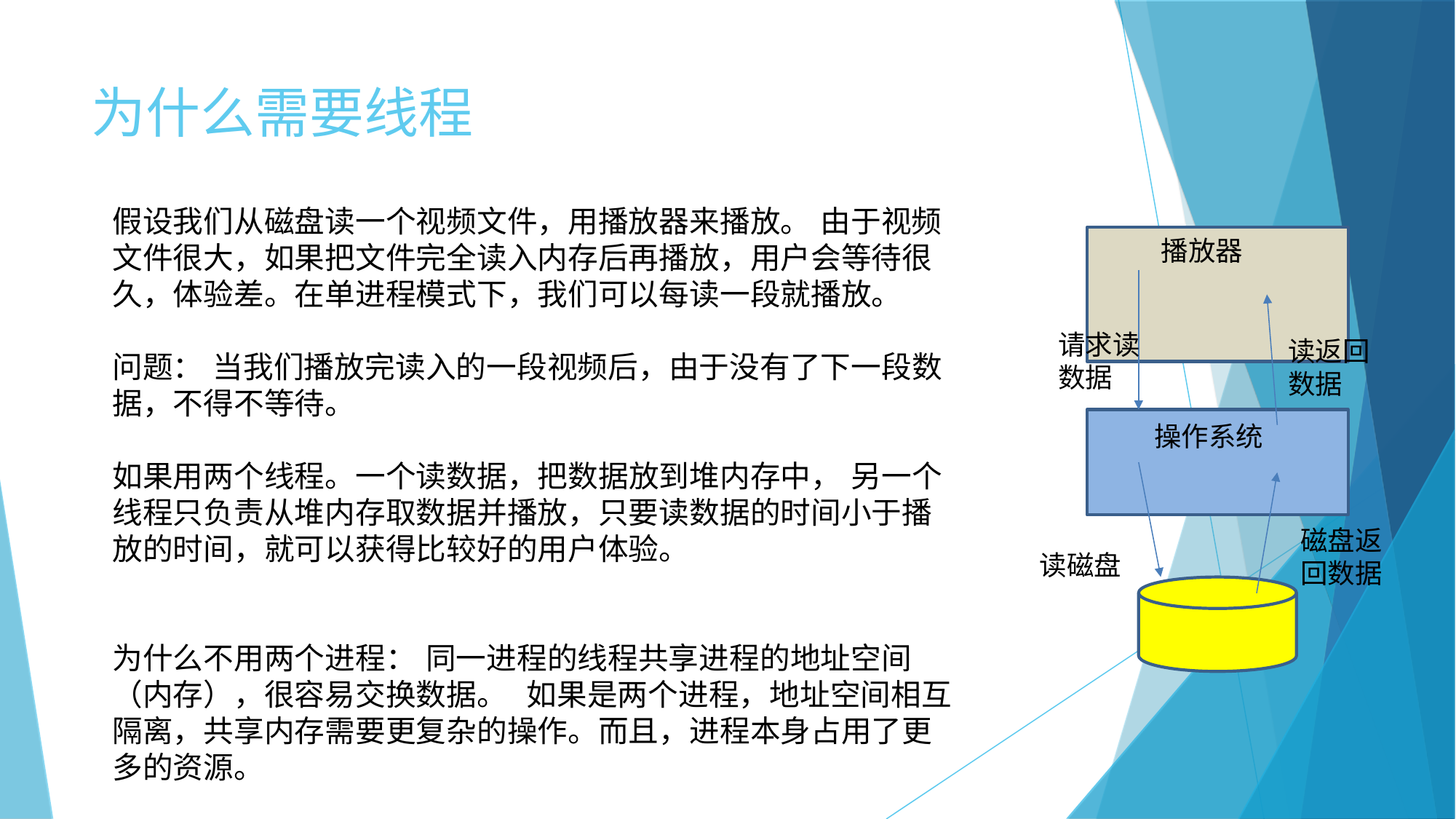

为什么需要线程
假设我们从磁盘读一个视频文件，用播放器来播放。 由于视频文件很大，如果把文件完全读入内存后再播放，用户会等待很久，体验差。在单进程模式下，我们可以每读一段就播放。

问题： 当我们播放完读入的一段视频后，由于没有了下一段数据，不得不等待。

如果用两个线程。一个读数据，把数据放到堆内存中， 另一个线程只负责从堆内存取数据并播放，只要读数据的时间小于播放的时间，就可以获得比较好的用户体验。

为什么不用两个进程： 同一进程的线程共享进程的地址空间（内存），很容易交换数据。  如果是两个进程，地址空间相互隔离，共享内存需要更复杂的操作。而且，进程本身占用了更多的资源。

播放器
请求读数据
读返回数据

操作系统
磁盘返回数据
读磁盘